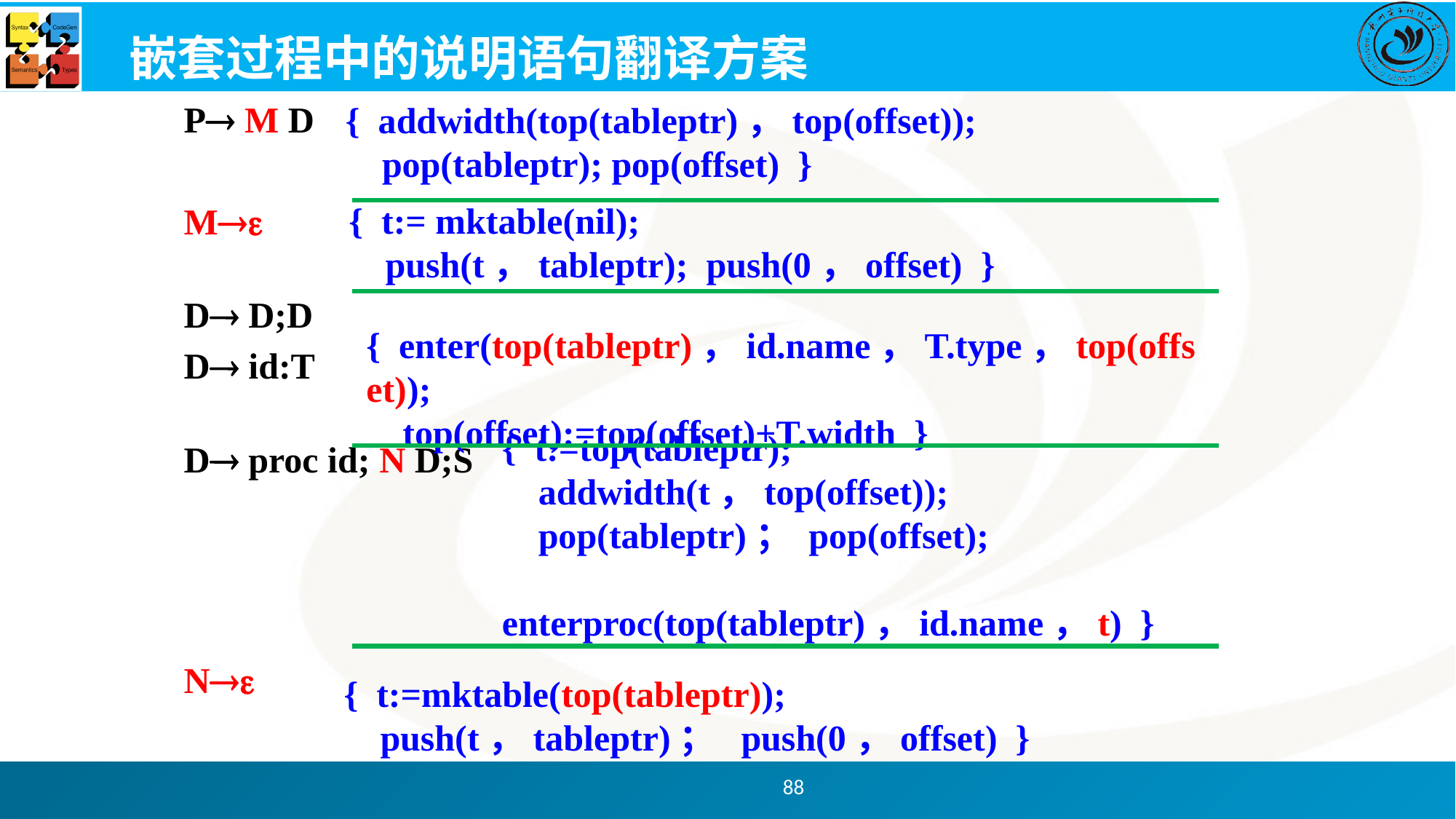

# 嵌套过程中的说明语句翻译方案
P→ M D

M→ε

D→ D;D
D→ id:T

D→ proc id; N D;S

N→ε
{  addwidth(top(tableptr)，top(offset));
    pop(tableptr); pop(offset)  }
{  t:= mktable(nil);
    push(t，tableptr);  push(0，offset)  }
{  enter(top(tableptr)，id.name，T.type，top(offset));
    top(offset):=top(offset)+T.width  }
{  t:=top(tableptr);
    addwidth(t，top(offset));
    pop(tableptr)； pop(offset);
    enterproc(top(tableptr)，id.name，t)  }
{  t:=mktable(top(tableptr));
    push(t，tableptr)；  push(0，offset)  }
88